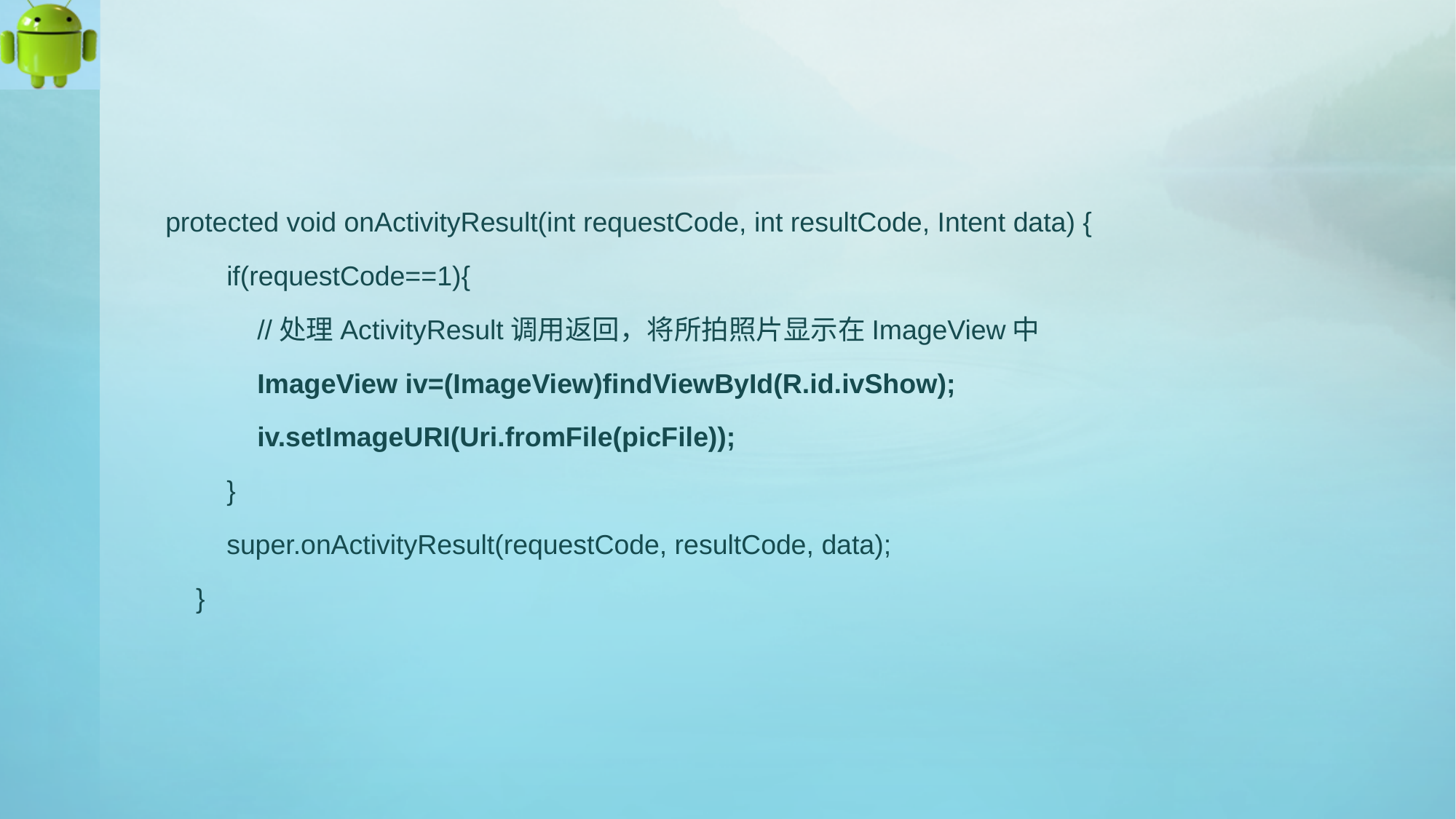

protected void onActivityResult(int requestCode, int resultCode, Intent data) {
        if(requestCode==1){
            //处理ActivityResult调用返回，将所拍照片显示在ImageView中
            ImageView iv=(ImageView)findViewById(R.id.ivShow);
            iv.setImageURI(Uri.fromFile(picFile));
        }
        super.onActivityResult(requestCode, resultCode, data);
    }